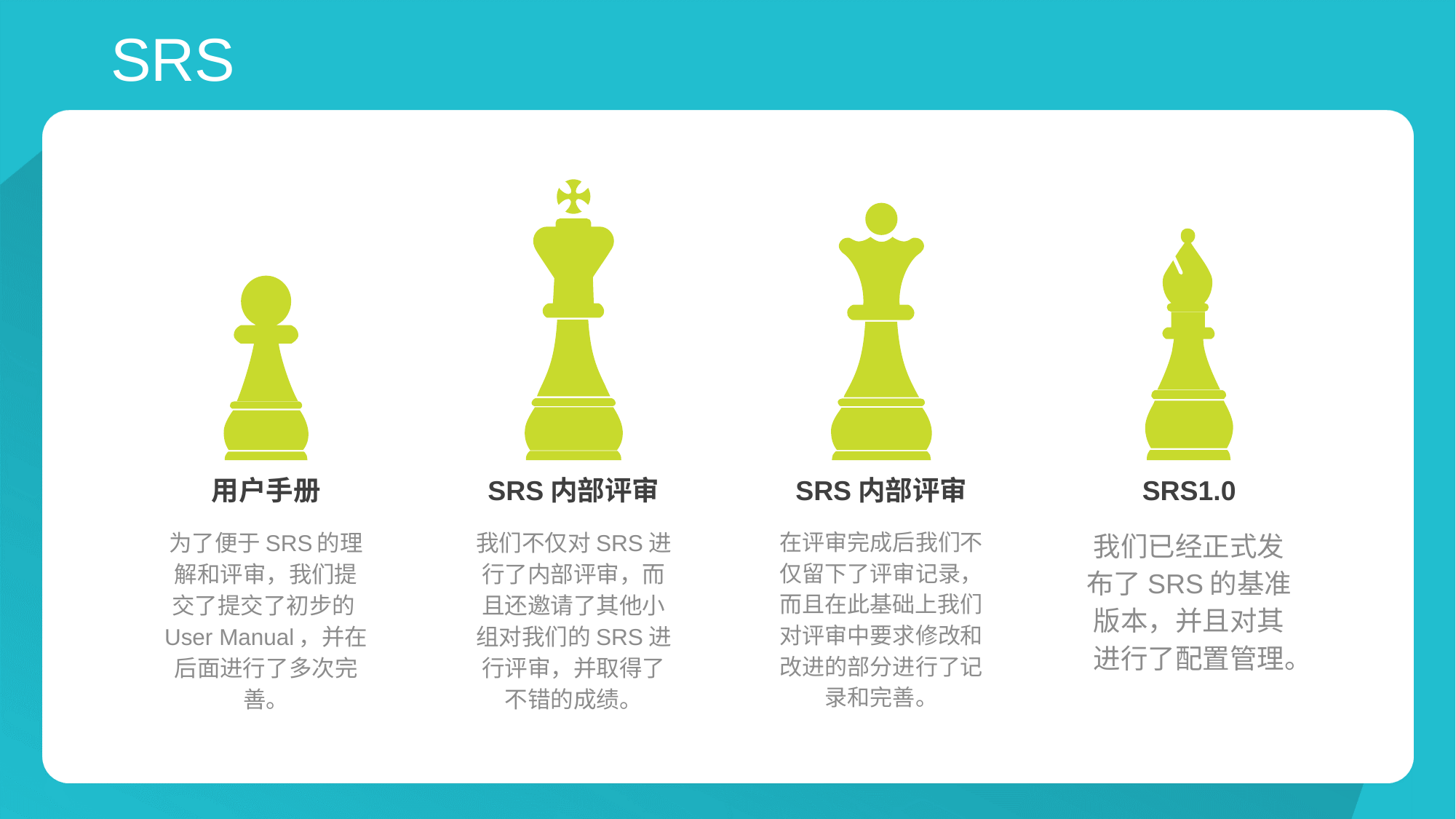

SRS

用户手册
SRS内部评审
SRS内部评审
SRS1.0
为了便于SRS的理解和评审，我们提交了提交了初步的User Manual，并在后面进行了多次完善。
我们不仅对SRS进行了内部评审，而且还邀请了其他小组对我们的SRS进行评审，并取得了不错的成绩。
在评审完成后我们不仅留下了评审记录，而且在此基础上我们对评审中要求修改和改进的部分进行了记录和完善。
我们已经正式发布了SRS的基准版本，并且对其进行了配置管理。